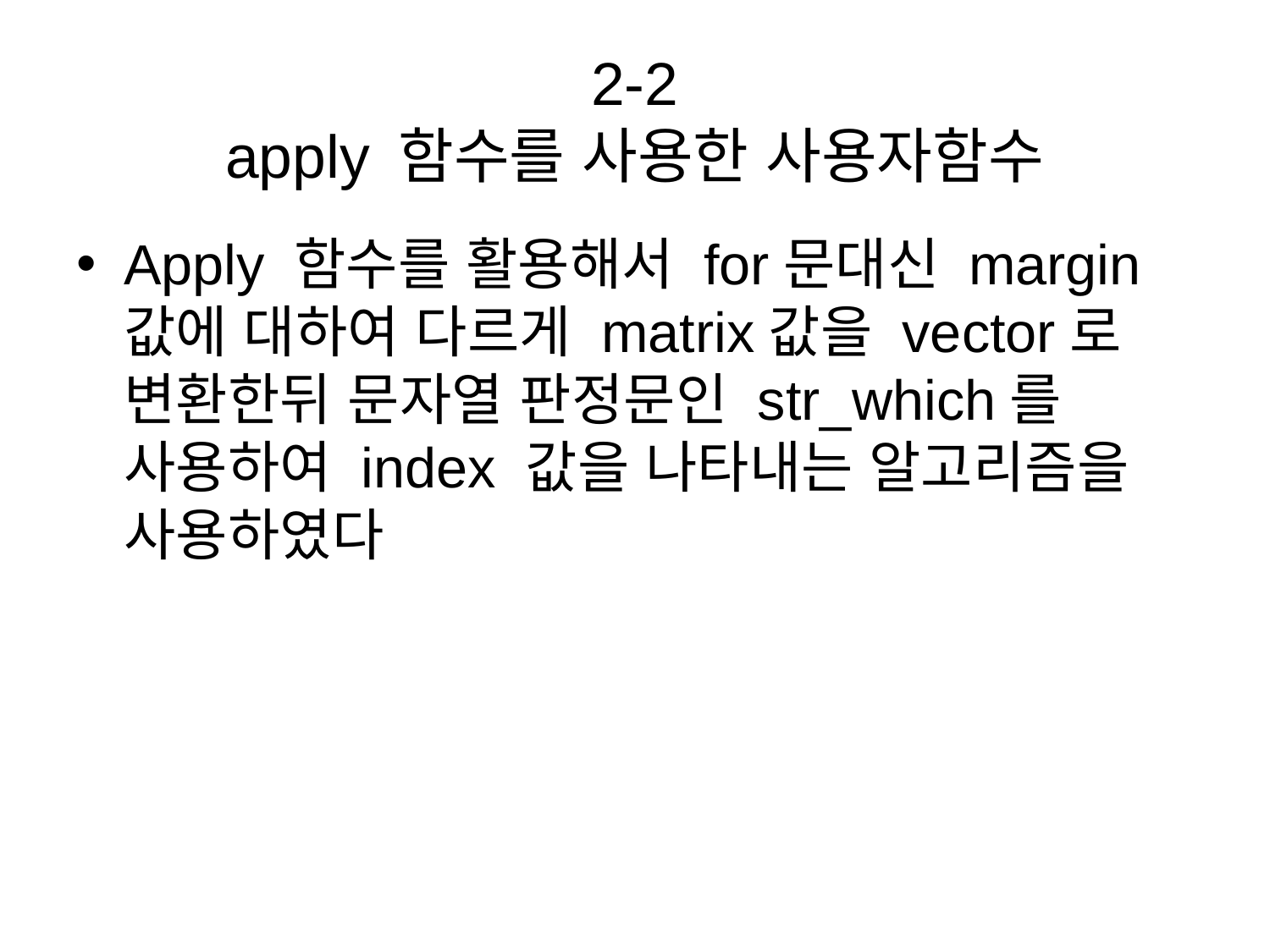

# 2-2 apply 함수를 사용한 사용자함수
Apply 함수를 활용해서 for문대신 margin값에 대하여 다르게 matrix값을 vector로 변환한뒤 문자열 판정문인 str_which를 사용하여 index 값을 나타내는 알고리즘을 사용하였다